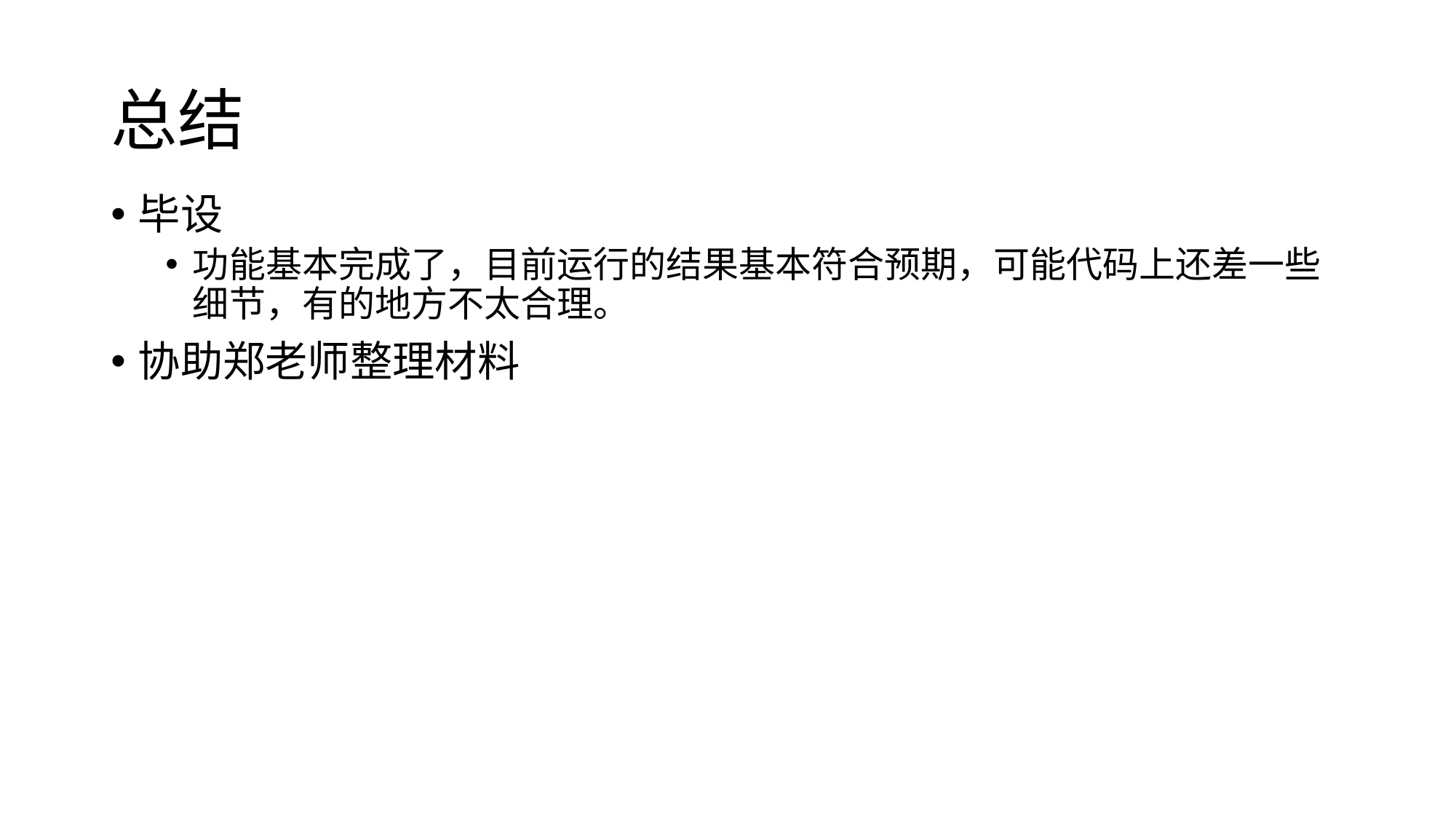

# 总结
毕设
功能基本完成了，目前运行的结果基本符合预期，可能代码上还差一些细节，有的地方不太合理。
协助郑老师整理材料